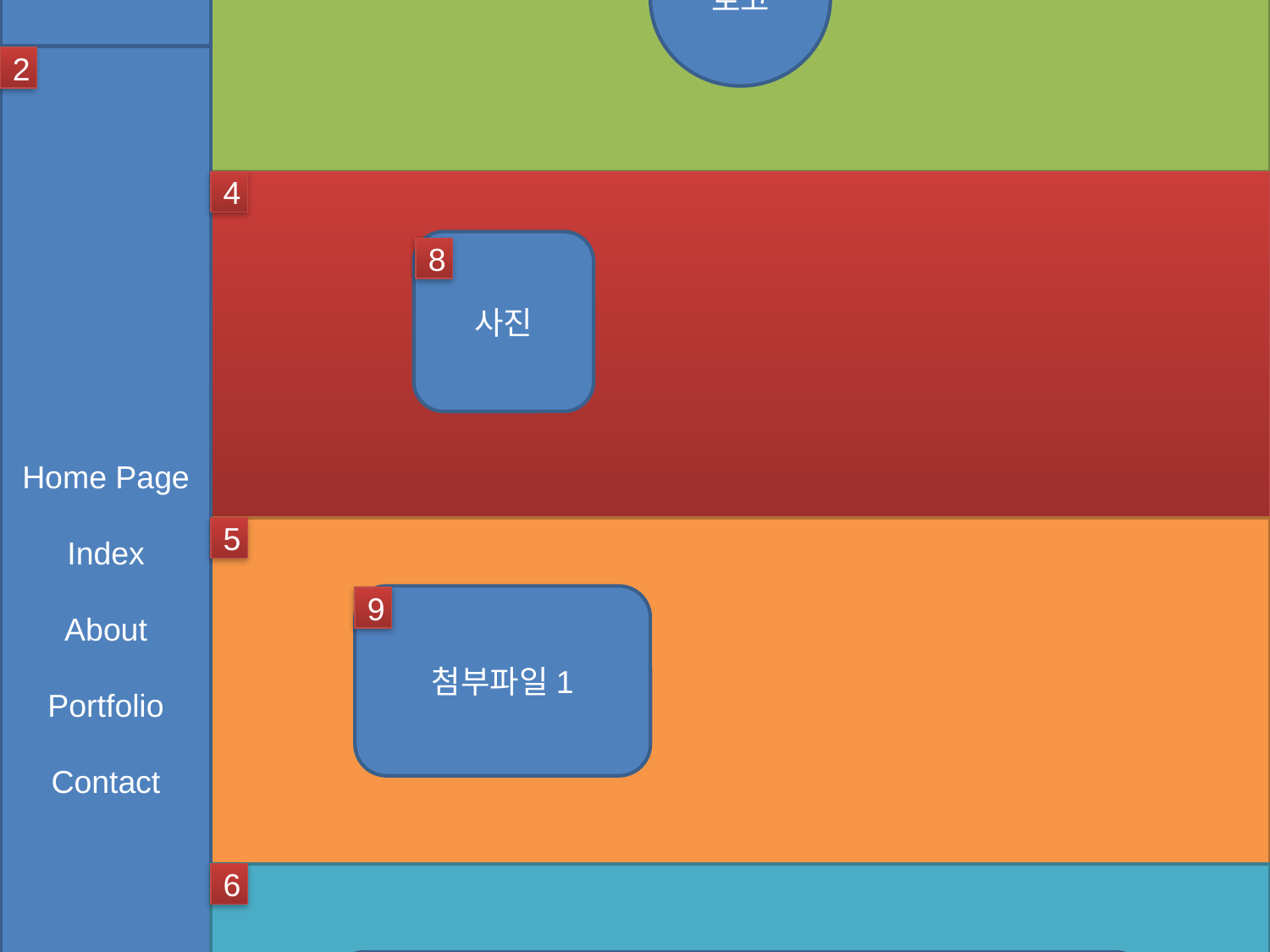

개발자 이름
Home Page

Index

About

Portfolio

Contact
1
3
로고
7
2

4
사진
8

5
첨부파일1
9

6
개발자 정보
10